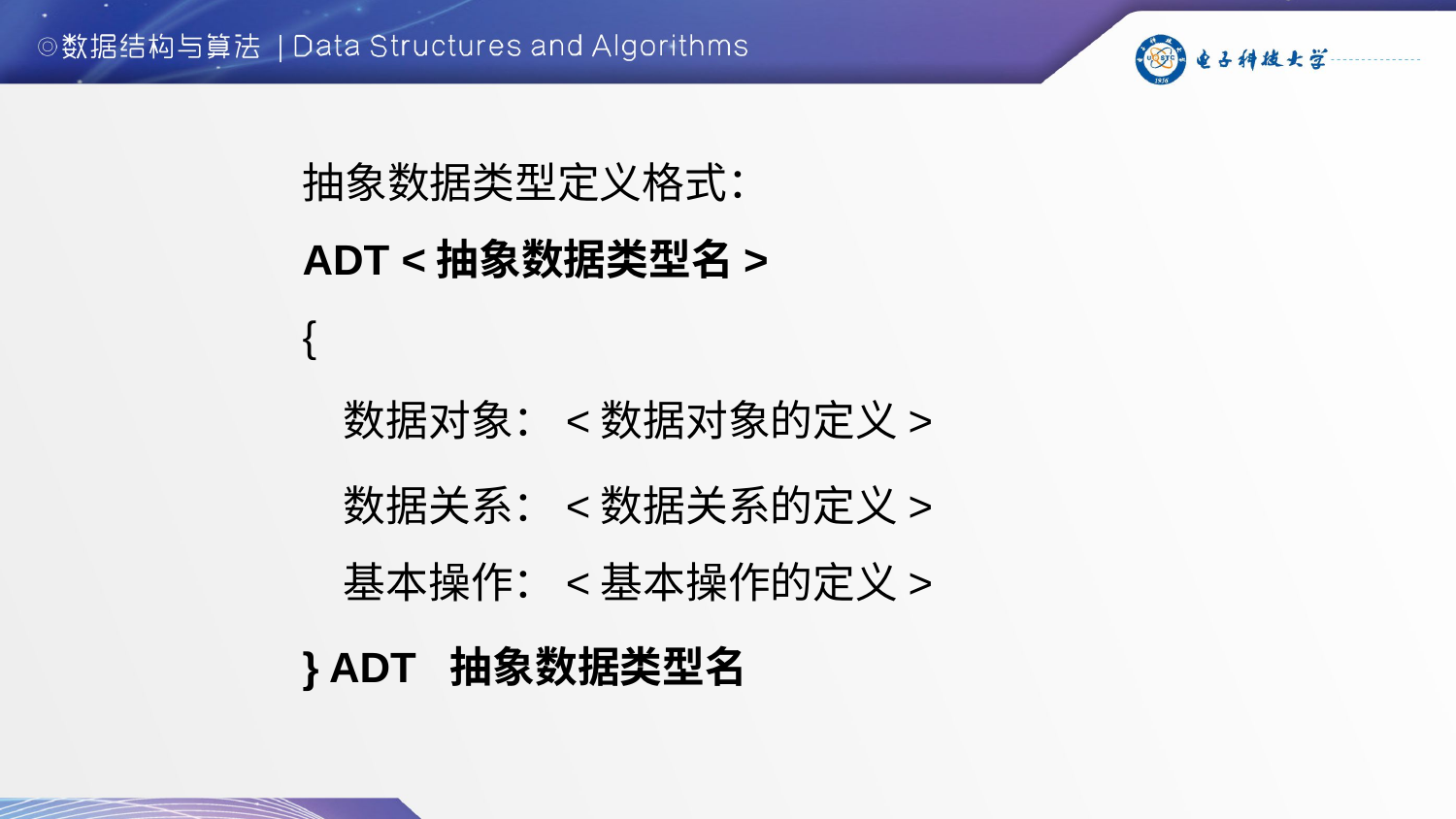

抽象数据类型定义格式：
ADT <抽象数据类型名>
{
	数据对象：<数据对象的定义>
	数据关系：<数据关系的定义>
	基本操作：<基本操作的定义>
} ADT  抽象数据类型名